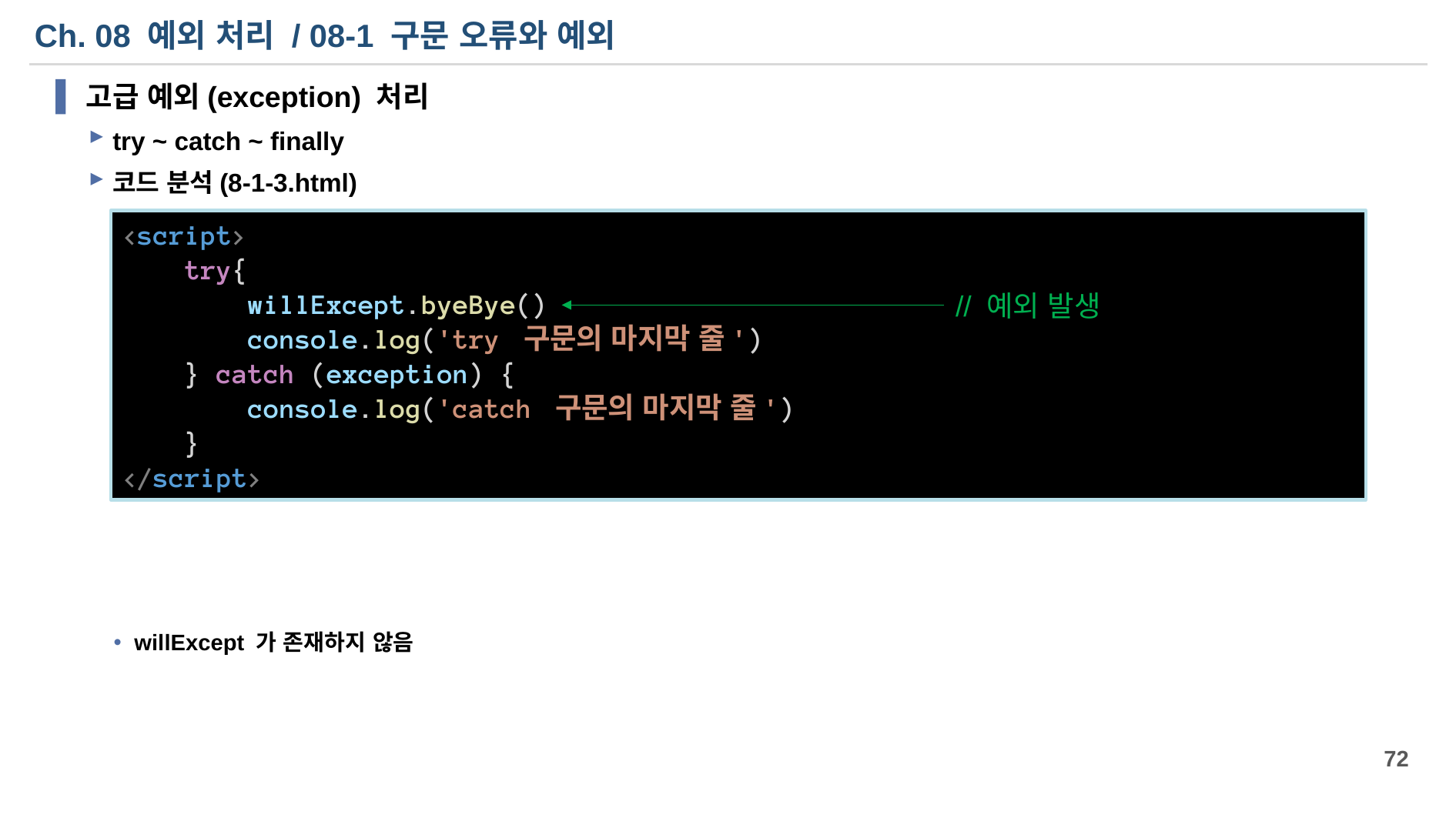

# Ch. 08 예외 처리 / 08-1 구문 오류와 예외
고급 예외(exception) 처리
try ~ catch ~ finally
코드 분석(8-1-3.html)

willExcept 가 존재하지 않음

<script>
    try{
        willExcept.byeBye()
        console.log('try 구문의 마지막 줄')
    } catch (exception) {
        console.log('catch 구문의 마지막 줄')
    }
</script>
// 예외 발생
72